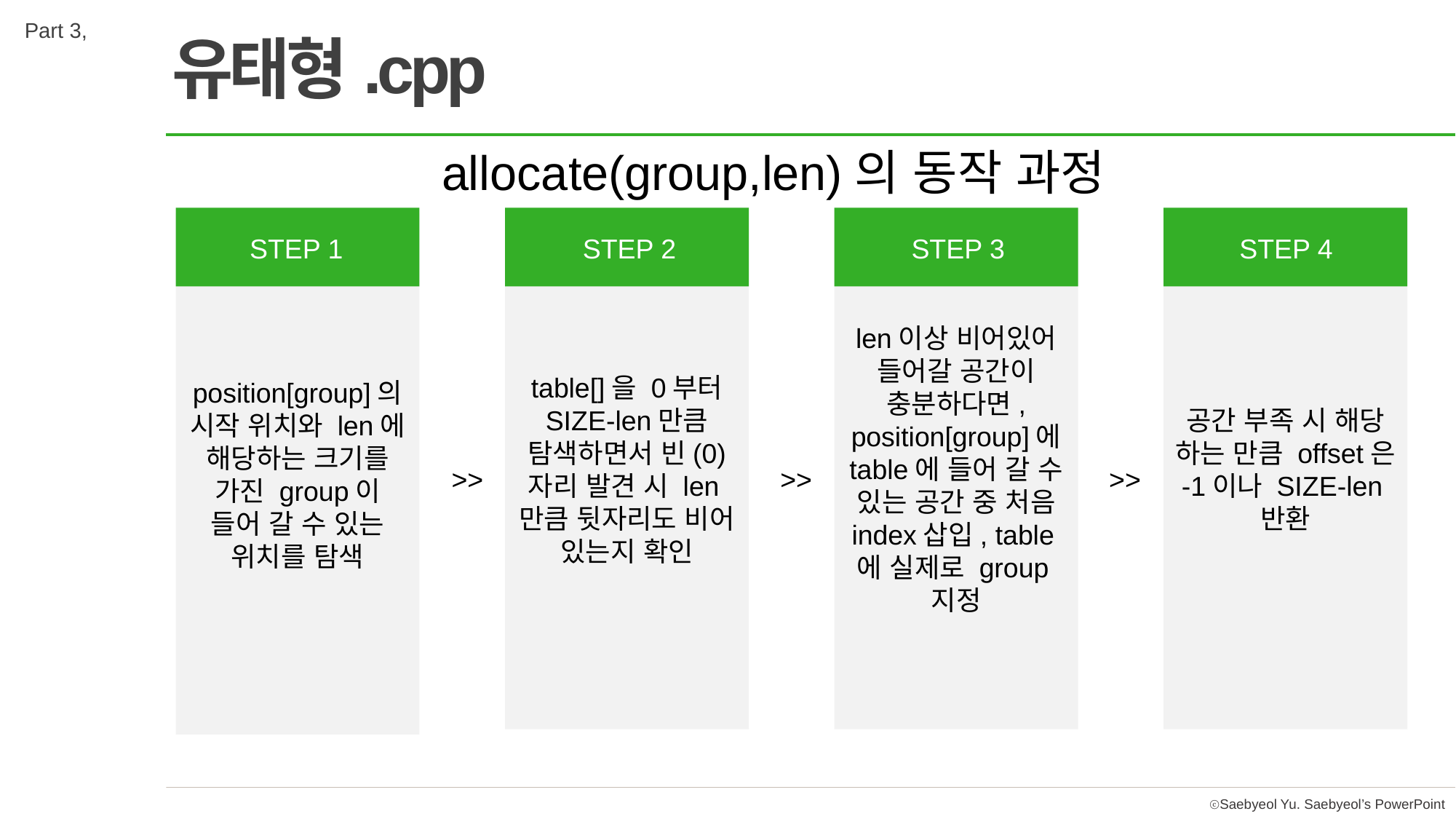

Part 3,
유태형.cpp
allocate(group,len)의 동작 과정

table[]을 0부터 SIZE-len만큼 탐색하면서 빈(0) 자리 발견 시 len만큼 뒷자리도 비어 있는지 확인

len이상 비어있어 들어갈 공간이 충분하다면,
position[group]에 table에 들어 갈 수 있는 공간 중 처음 index삽입, table에 실제로 group지정

공간 부족 시 해당 하는 만큼 offset은 -1이나 SIZE-len반환
position[group]의 시작 위치와 len에 해당하는 크기를 가진 group이 들어 갈 수 있는 위치를 탐색
STEP 1
STEP 2
STEP 3
STEP 4
>>
>>
>>